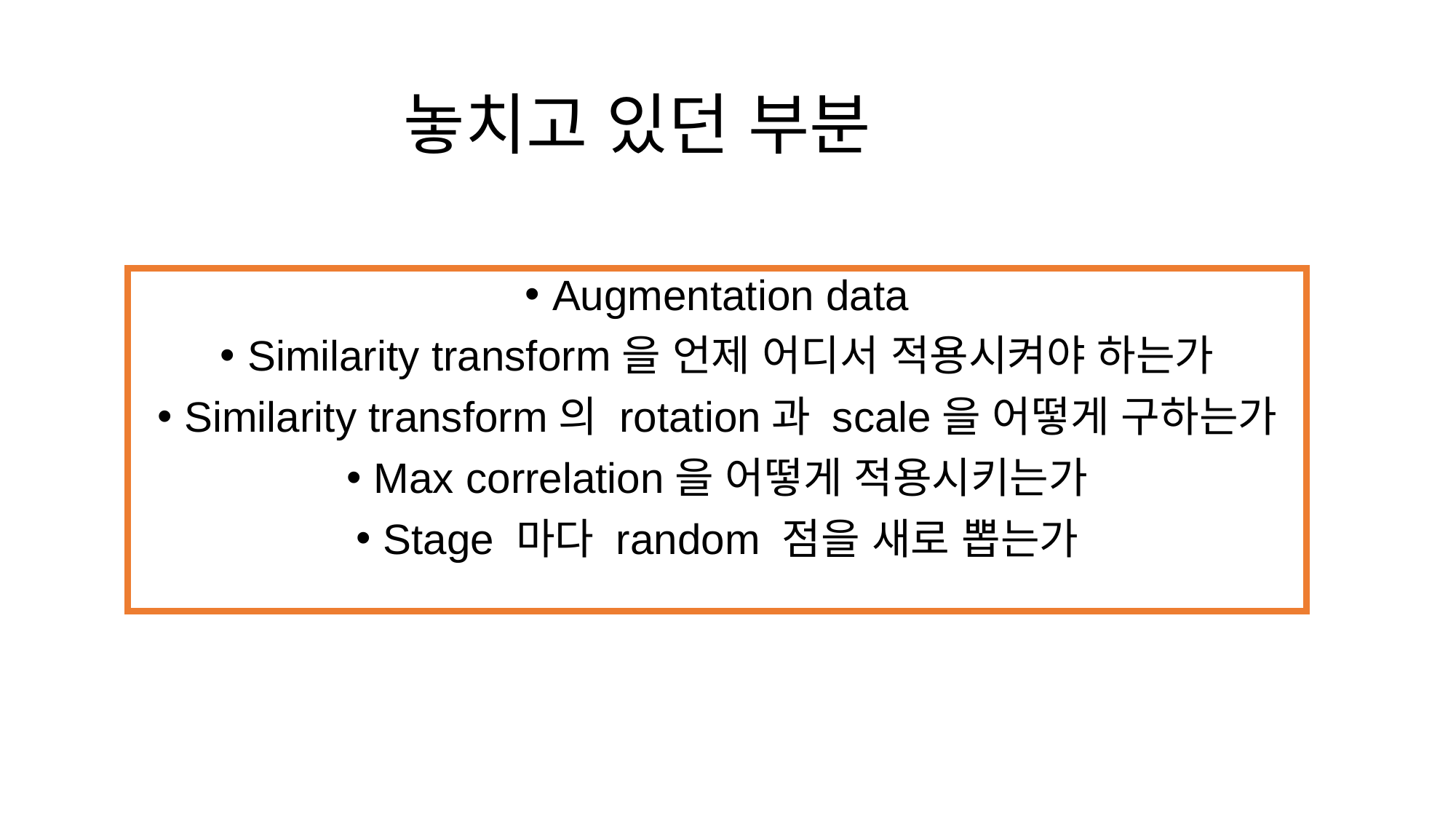

# 놓치고 있던 부분
Augmentation data
Similarity transform을 언제 어디서 적용시켜야 하는가
Similarity transform의 rotation과 scale을 어떻게 구하는가
Max correlation을 어떻게 적용시키는가
Stage 마다 random 점을 새로 뽑는가